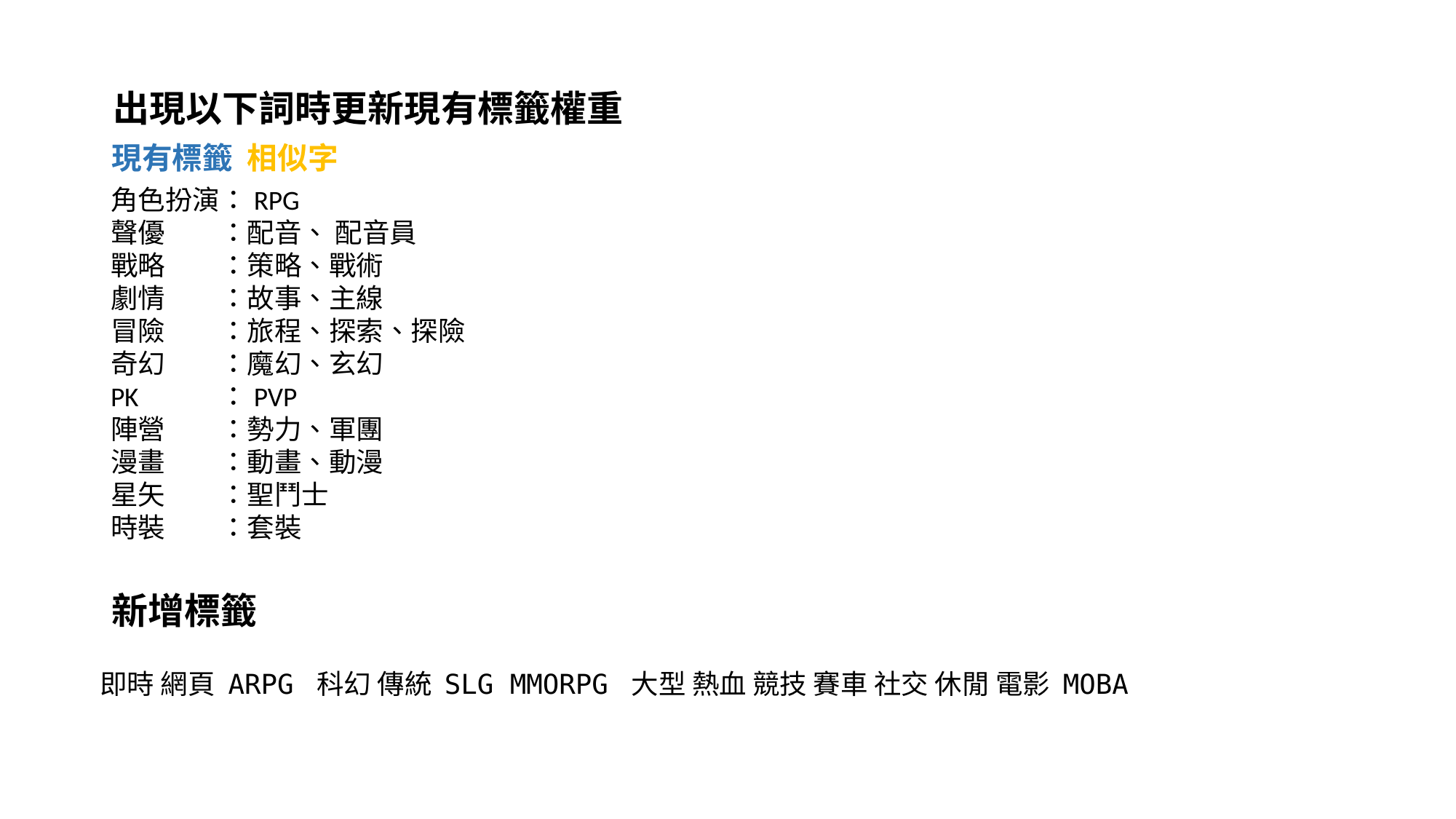

出現以下詞時更新現有標籤權重
現有標籤  相似字
角色扮演：RPG
聲優	：配音、 配音員
戰略	：策略、戰術
劇情	：故事、主線
冒險	：旅程、探索、探險
奇幻	：魔幻、玄幻
PK	：PVP
陣營	：勢力、軍團
漫畫	：動畫、動漫
星矢	：聖鬥士
時裝	：套裝
新增標籤
即時 網頁 ARPG 科幻 傳統 SLG MMORPG 大型 熱血 競技 賽車 社交 休閒 電影 MOBA